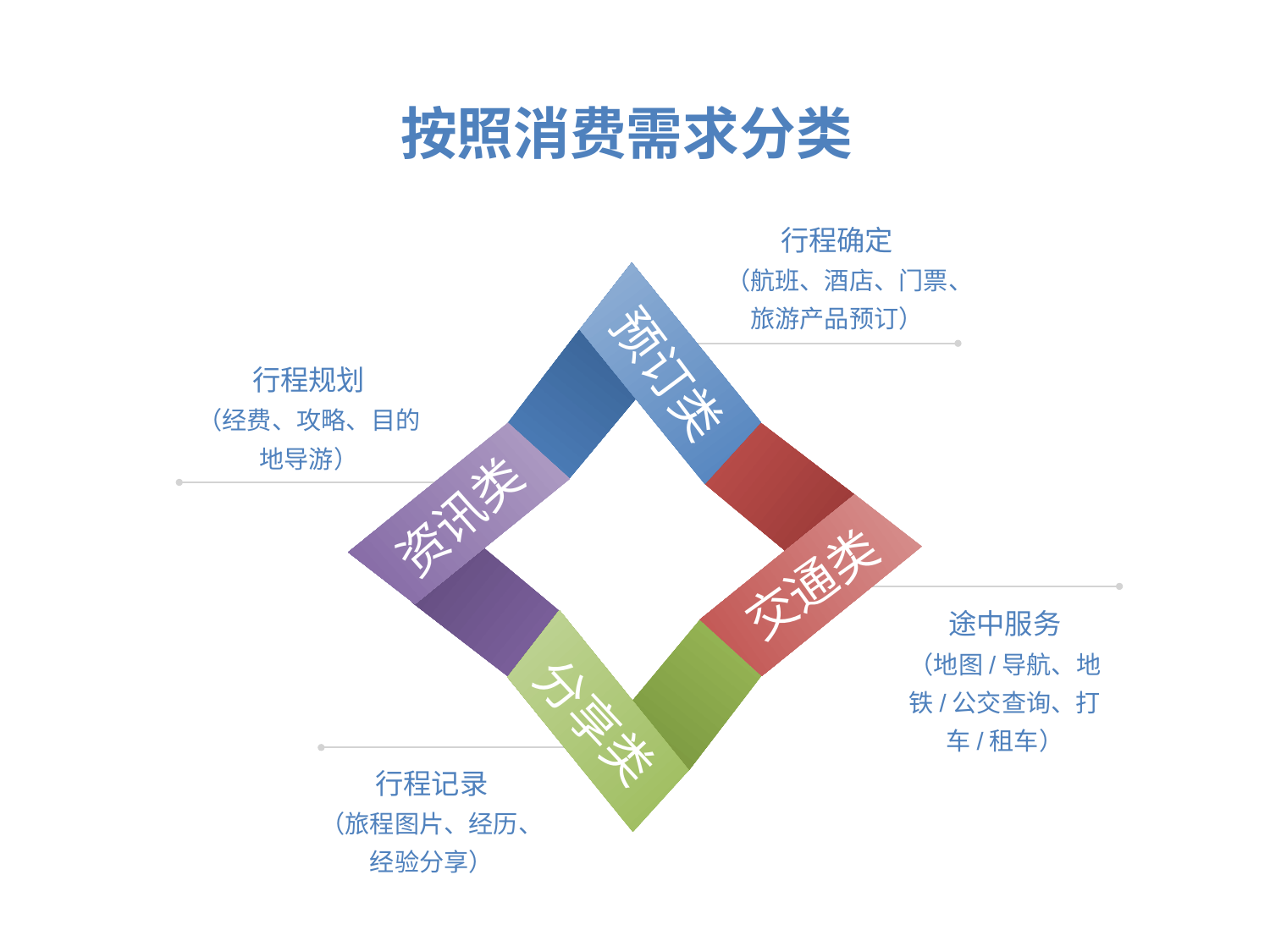

按照消费需求分类
行程确定
（航班、酒店、门票、旅游产品预订）
01
预订类
行程规划
（经费、攻略、目的地导游）

Sample
 title

资讯类
02
交通类

Sample
 title
途中服务
（地图/导航、地铁/公交查询、打车/租车）

Sample
 title
分享类
03
行程记录
（旅程图片、经历、经验分享）